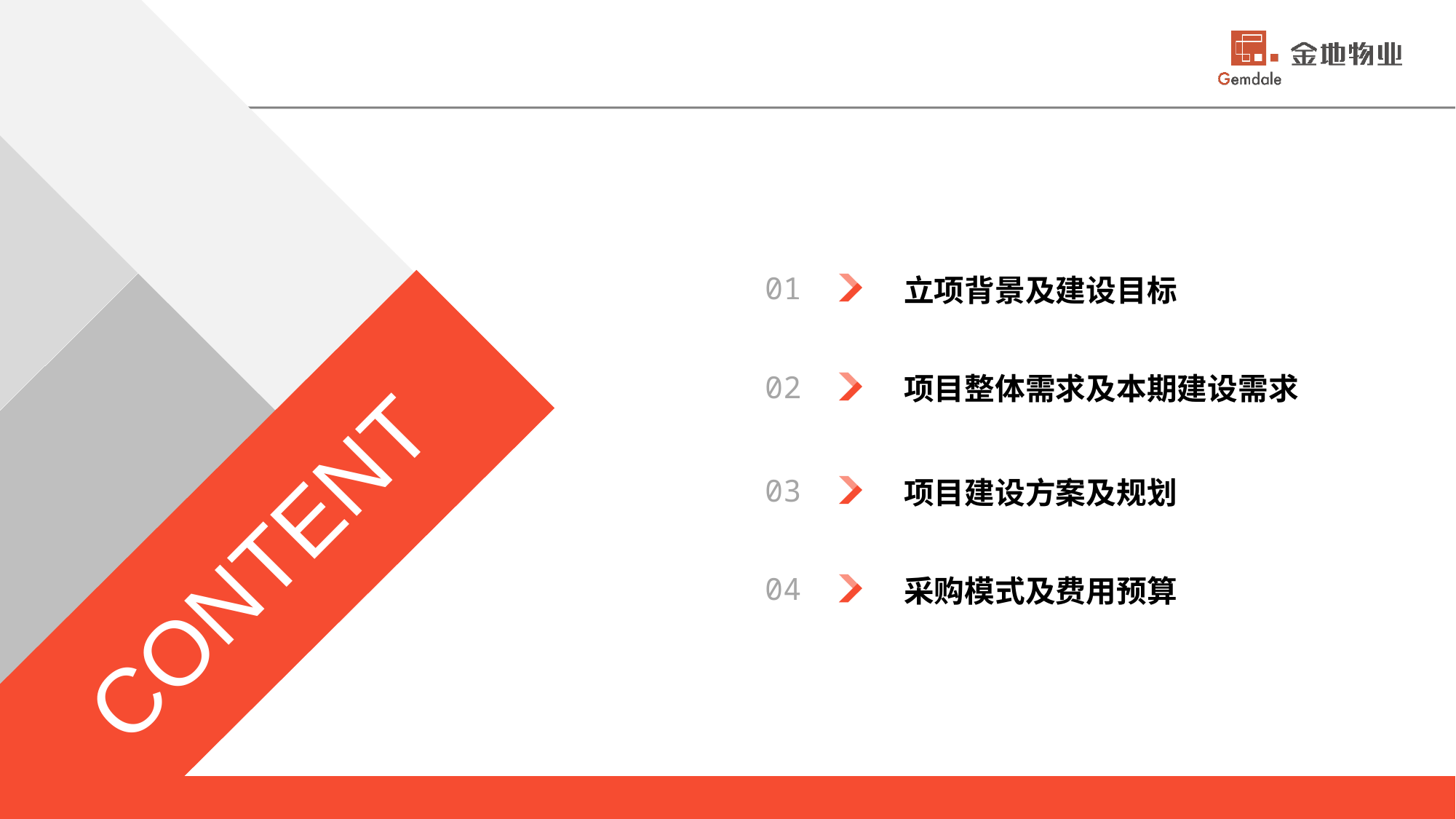

CONTENT
立项背景及建设目标
01

项目整体需求及本期建设需求

02

项目建设方案及规划
03

采购模式及费用预算
04